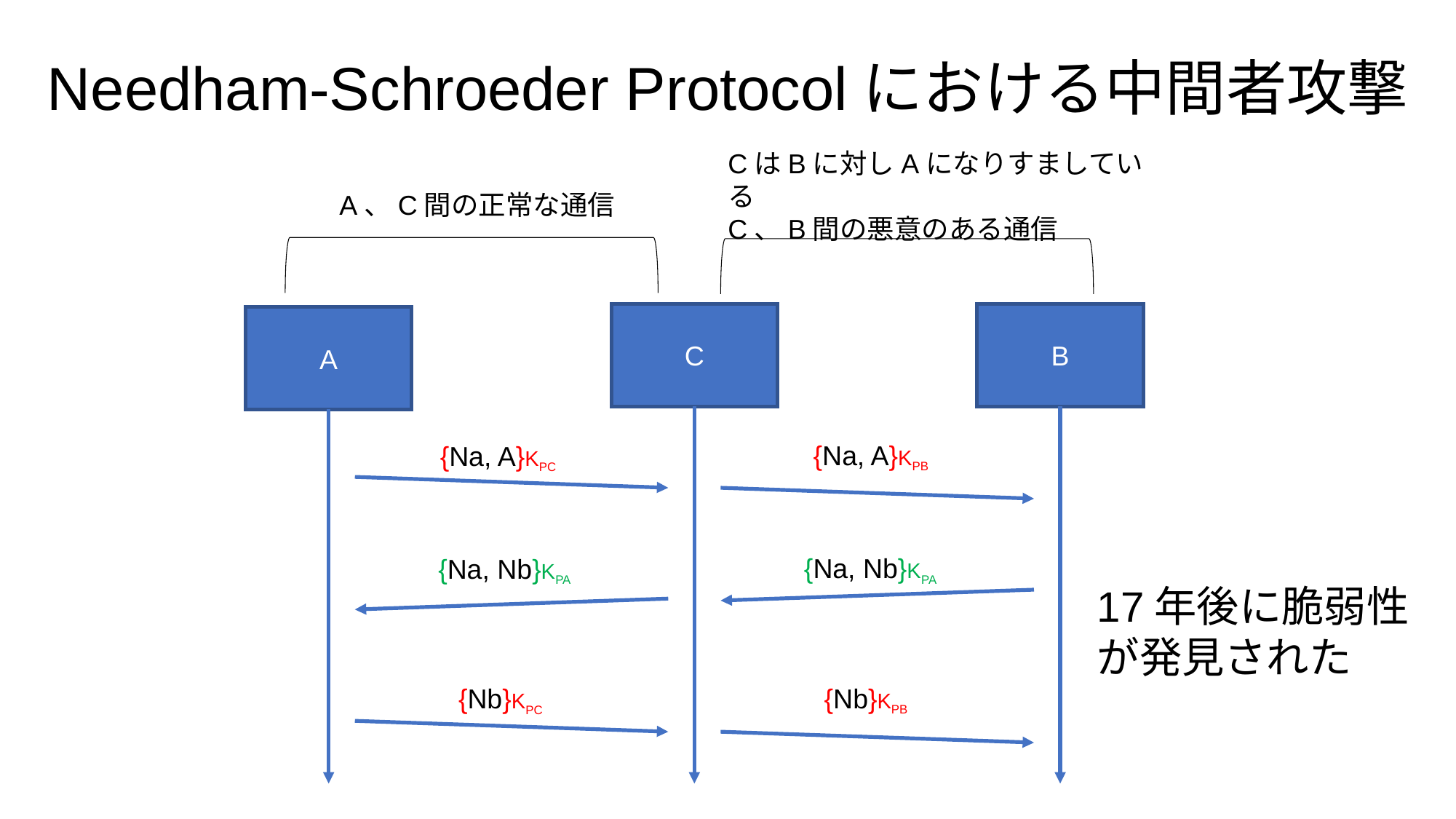

Needham-Schroeder Protocolにおける中間者攻撃

CはBに対しAになりすましている
C、B間の悪意のある通信
A、C間の正常な通信
C
B
A
{Na, A}KPB
{Na, A}KPC
{Na, Nb}KPA
{Na, Nb}KPA
17年後に脆弱性が発見された
{Nb}KPB
{Nb}KPC